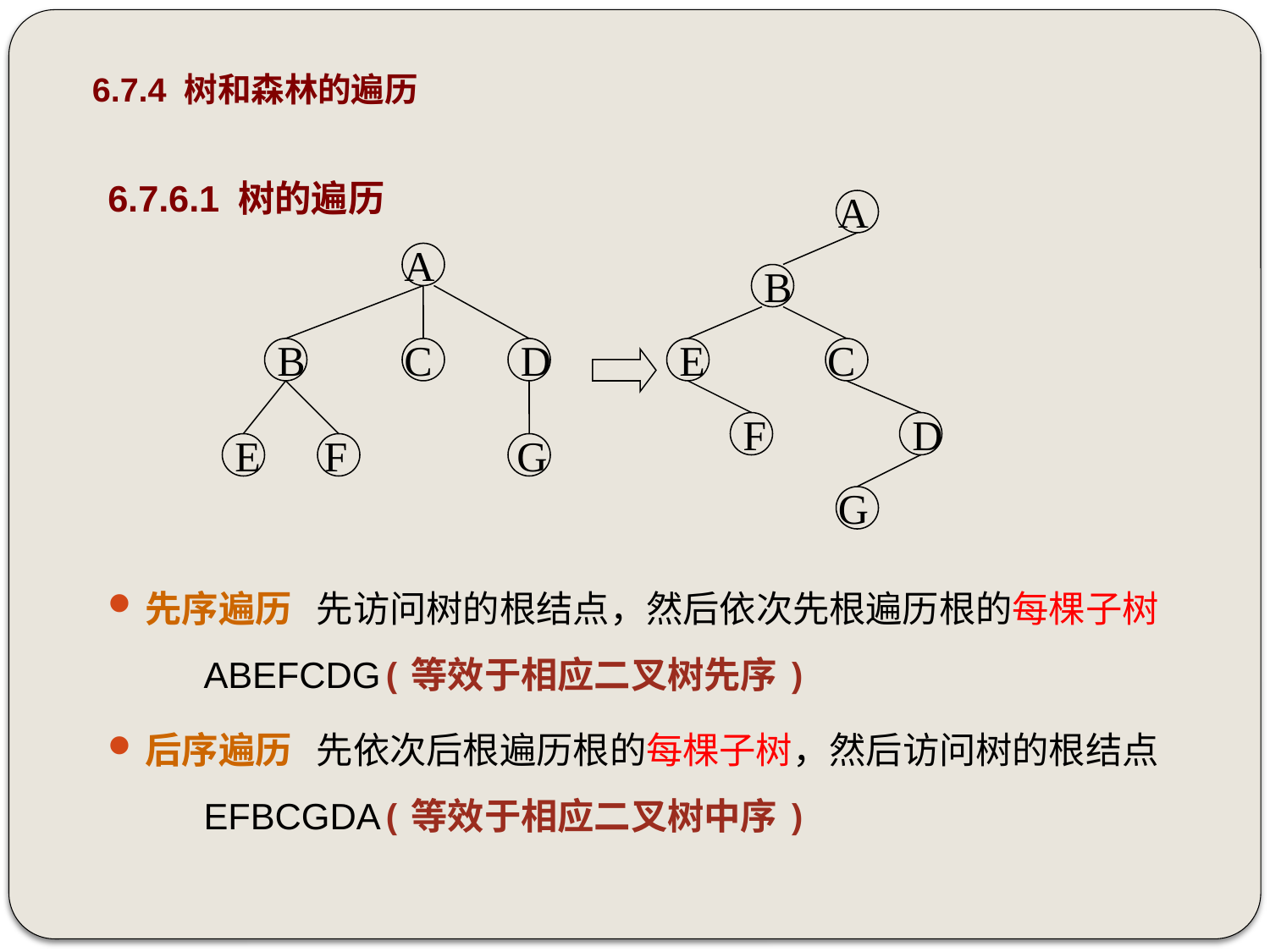

# 6.7.4 树和森林的遍历
6.7.6.1 树的遍历

先序遍历   先访问树的根结点，然后依次先根遍历根的每棵子树       ABEFCDG(等效于相应二叉树先序)
后序遍历   先依次后根遍历根的每棵子树，然后访问树的根结点       EFBCGDA(等效于相应二叉树中序)
A

A

B

B
C
D
E
C

F
D

E      F                G

G